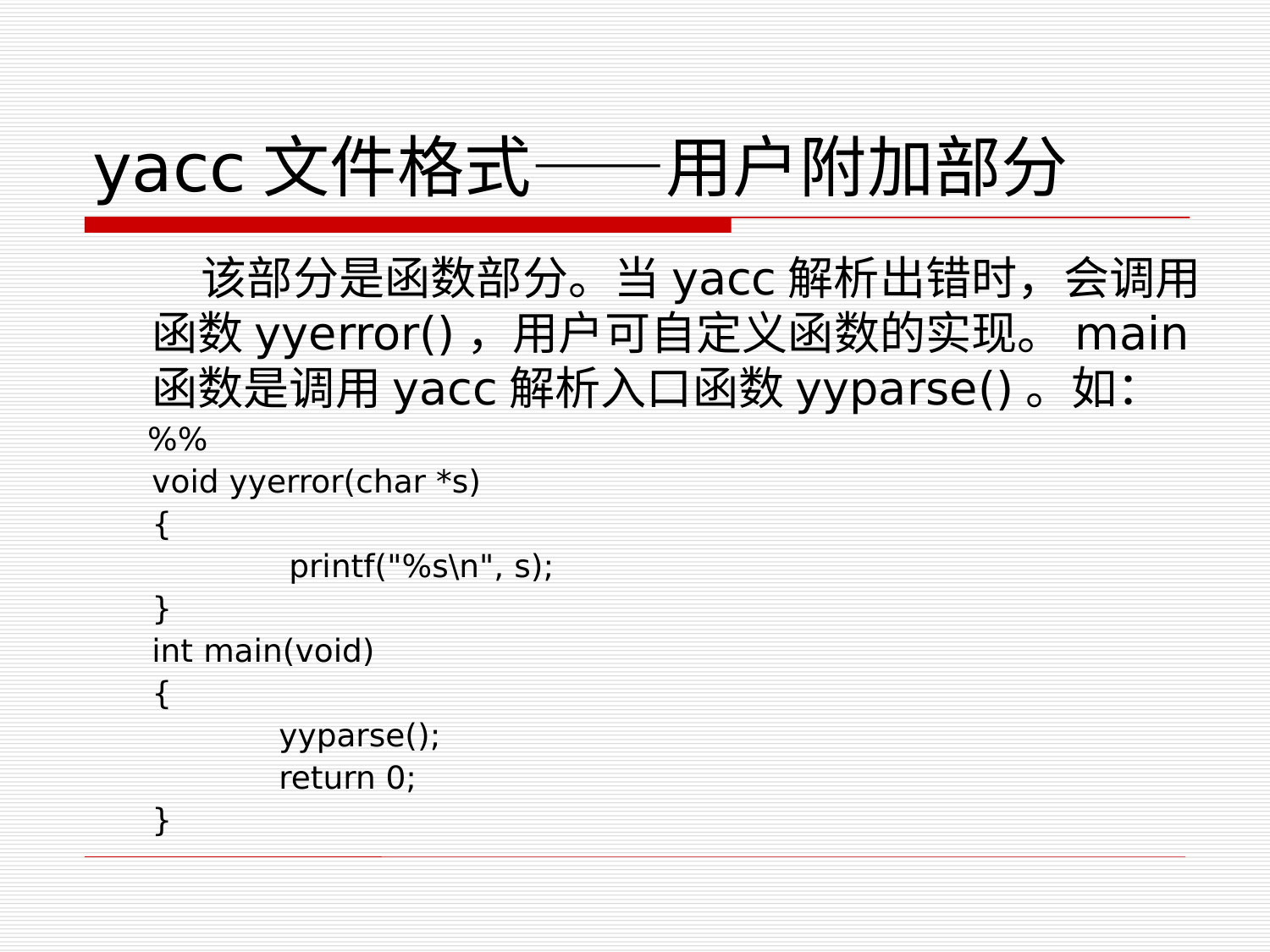

# yacc文件格式——用户附加部分
          该部分是函数部分。当yacc解析出错时，会调用函数yyerror()，用户可自定义函数的实现。main函数是调用yacc解析入口函数yyparse()。如：
      %%
	void yyerror(char *s)
	{
 		 printf("%s\n", s);
	}
	int main(void)
	{
  		yyparse();
  		return 0;
	}